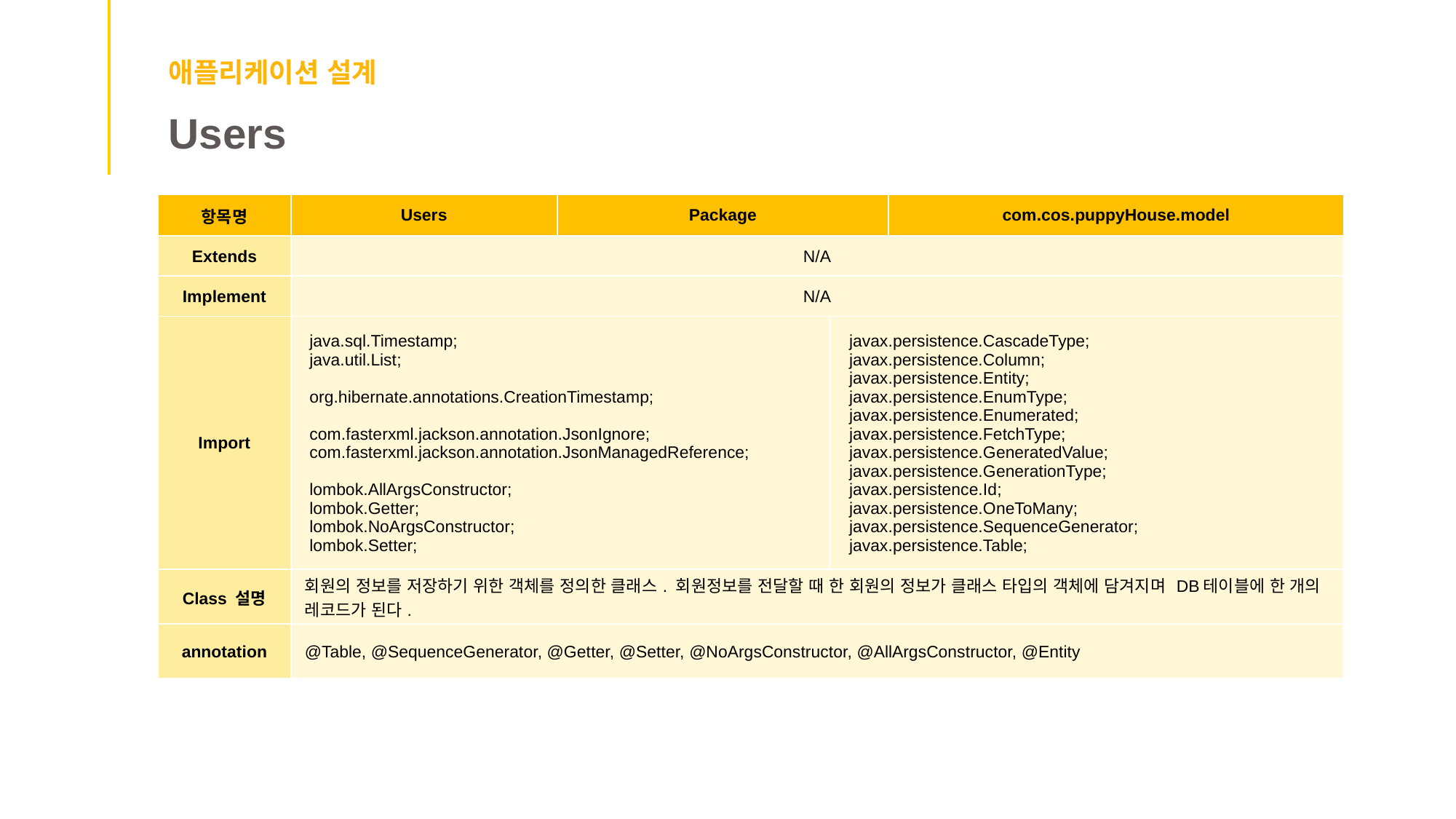

애플리케이션 설계
Users
| 항목명 | Users | Package |  | com.cos.puppyHouse.model |
| --- | --- | --- | --- | --- |
| Extends | N/A |  |  |  |
| Implement | N/A |  |  |  |
| Import | java.sql.Timestamp; java.util.List; org.hibernate.annotations.CreationTimestamp; com.fasterxml.jackson.annotation.JsonIgnore; com.fasterxml.jackson.annotation.JsonManagedReference; lombok.AllArgsConstructor; lombok.Getter; lombok.NoArgsConstructor; lombok.Setter; |  | javax.persistence.CascadeType; javax.persistence.Column; javax.persistence.Entity; javax.persistence.EnumType; javax.persistence.Enumerated; javax.persistence.FetchType; javax.persistence.GeneratedValue; javax.persistence.GenerationType; javax.persistence.Id; javax.persistence.OneToMany; javax.persistence.SequenceGenerator; javax.persistence.Table; |  |
| Class 설명 | 회원의 정보를 저장하기 위한 객체를 정의한 클래스. 회원정보를 전달할 때 한 회원의 정보가 클래스 타입의 객체에 담겨지며 DB테이블에 한 개의 레코드가 된다. |  |  |  |
| annotation | @Table, @SequenceGenerator, @Getter, @Setter, @NoArgsConstructor, @AllArgsConstructor, @Entity |  |  |  |